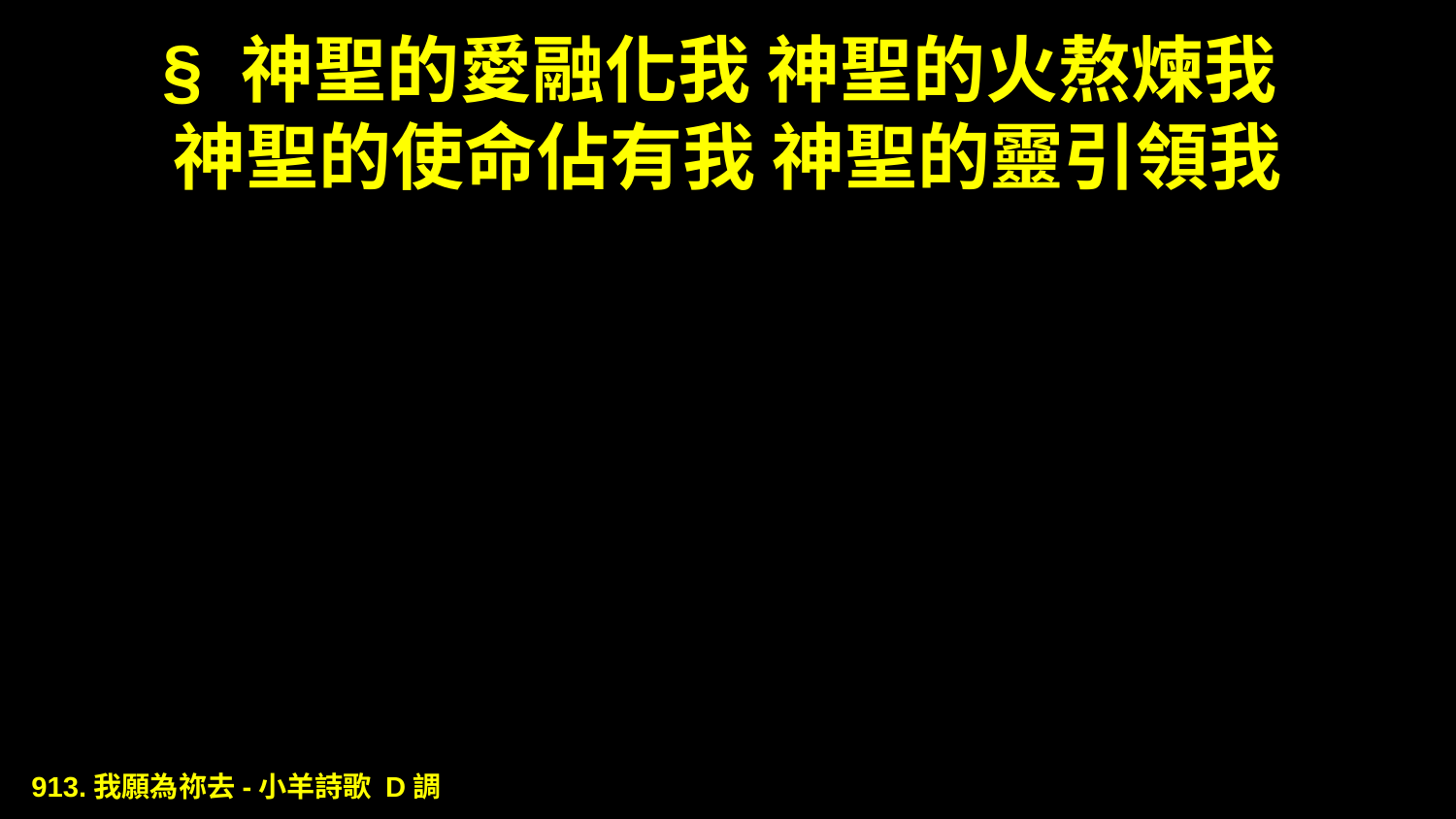

# § 神聖的愛融化我 神聖的火熬煉我 神聖的使命佔有我 神聖的靈引領我
913.我願為祢去-小羊詩歌 D調